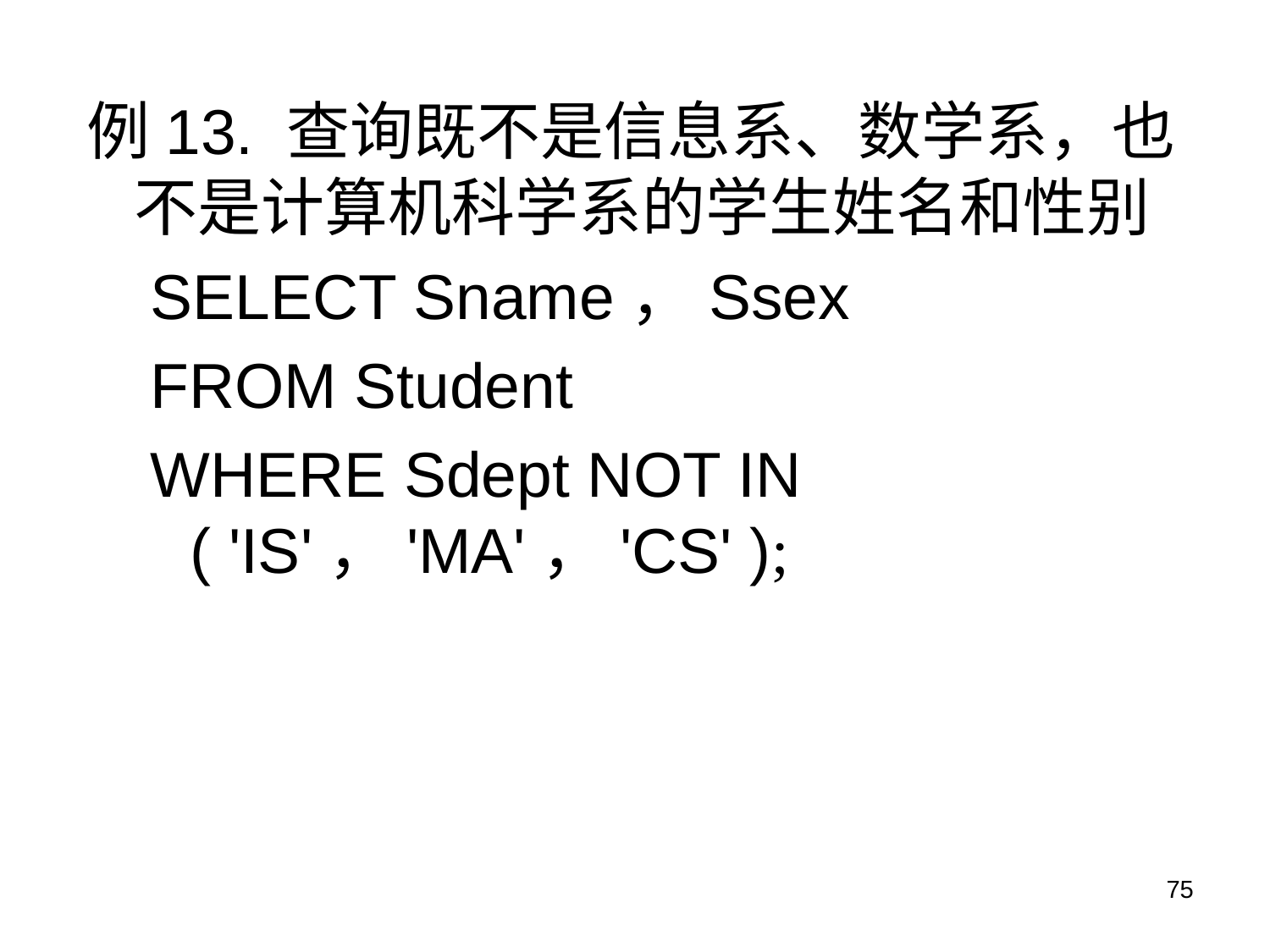

例13. 查询既不是信息系、数学系，也不是计算机科学系的学生姓名和性别
SELECT Sname，Ssex
FROM Student
WHERE Sdept NOT IN ( 'IS'，'MA'，'CS' );

75